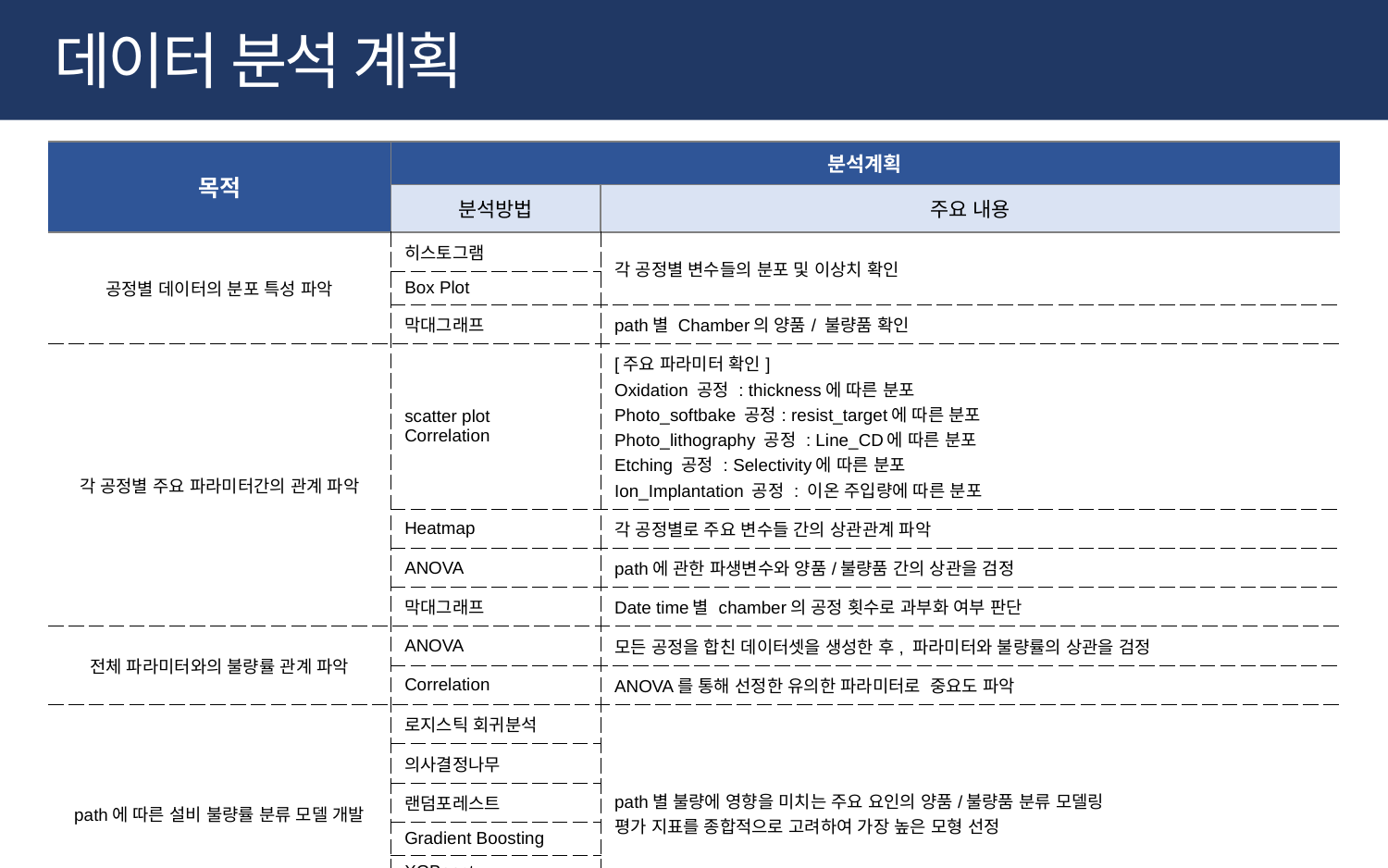

# 데이터 분석 계획
| 목적 | 분석계획 |  |
| --- | --- | --- |
|  | 분석방법 | 주요 내용 |
| 공정별 데이터의 분포 특성 파악 | 히스토그램 | 각 공정별 변수들의 분포 및 이상치 확인 |
|  | Box Plot |  |
|  | 막대그래프 | path별 Chamber의 양품/ 불량품 확인 |
| 각 공정별 주요 파라미터간의 관계 파악 | scatter plot Correlation | [주요 파라미터 확인] Oxidation 공정 : thickness에 따른 분포 Photo\_softbake 공정: resist\_target에 따른 분포 Photo\_lithography 공정 : Line\_CD에 따른 분포 Etching 공정 : Selectivity에 따른 분포 Ion\_Implantation 공정 : 이온 주입량에 따른 분포 |
|  | Heatmap | 각 공정별로 주요 변수들 간의 상관관계 파악 |
|  | ANOVA | path에 관한 파생변수와 양품/불량품 간의 상관을 검정 |
|  | 막대그래프 | Date time별 chamber의 공정 횟수로 과부화 여부 판단 |
| 전체 파라미터와의 불량률 관계 파악 | ANOVA | 모든 공정을 합친 데이터셋을 생성한 후, 파라미터와 불량률의 상관을 검정 |
|  | Correlation | ANOVA를 통해 선정한 유의한 파라미터로  중요도 파악 |
| path에 따른 설비 불량률 분류 모델 개발 | 로지스틱 회귀분석 | path별 불량에 영향을 미치는 주요 요인의 양품/불량품 분류 모델링 평가 지표를 종합적으로 고려하여 가장 높은 모형 선정 |
|  | 의사결정나무 |  |
|  | 랜덤포레스트 |  |
|  | Gradient Boosting |  |
|  | XGBoost |  |
|  | LightGBM |  |